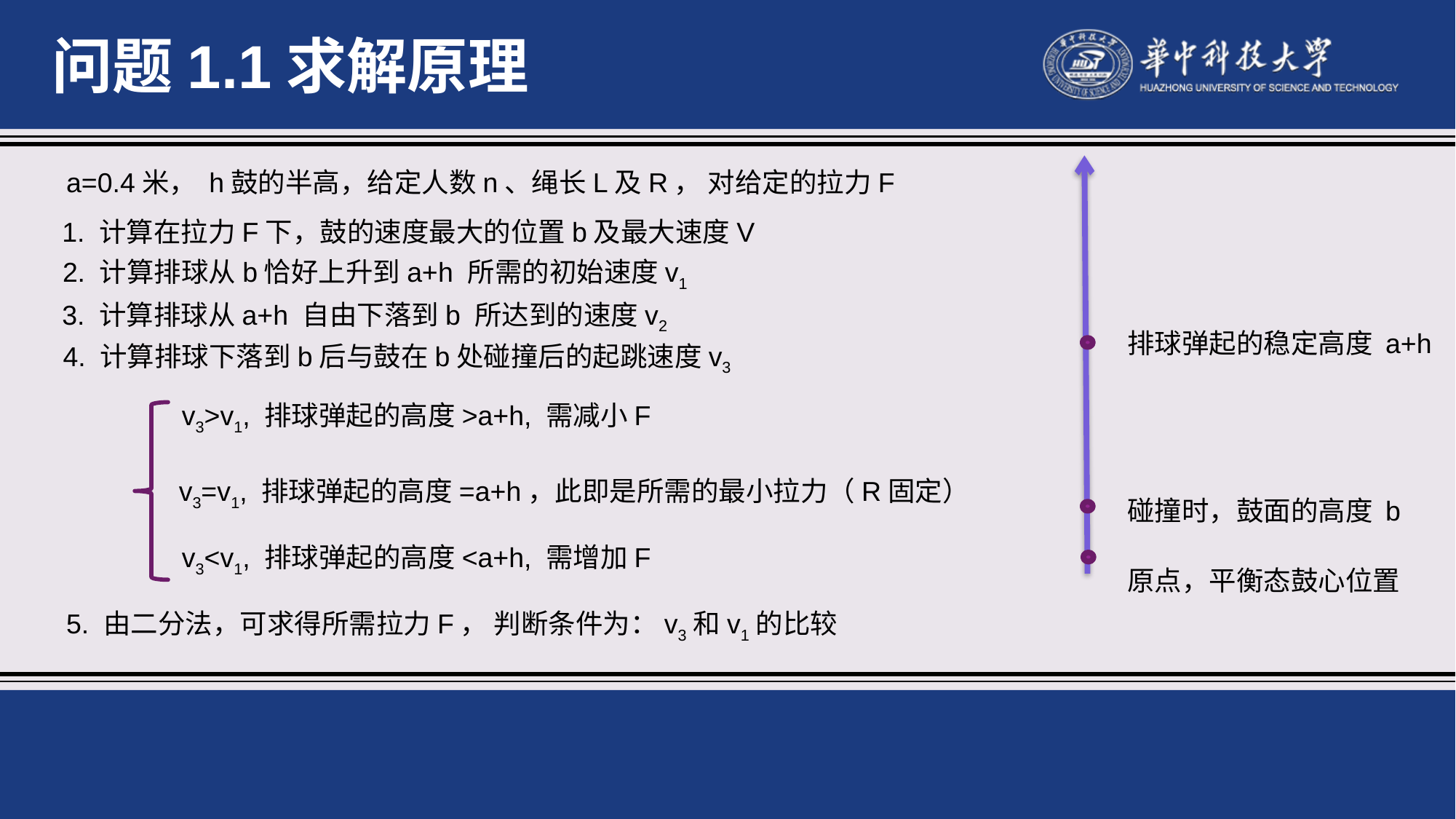

问题1.1求解原理
a=0.4米， h鼓的半高，给定人数n、绳长L及R， 对给定的拉力F
1. 计算在拉力F下，鼓的速度最大的位置b及最大速度V
2. 计算排球从b恰好上升到a+h 所需的初始速度v1
3. 计算排球从a+h 自由下落到b 所达到的速度v2
排球弹起的稳定高度 a+h
4. 计算排球下落到b后与鼓在b处碰撞后的起跳速度v3

v3>v1, 排球弹起的高度>a+h, 需减小F

v3=v1, 排球弹起的高度=a+h，此即是所需的最小拉力（R固定）
碰撞时，鼓面的高度 b

v3<v1, 排球弹起的高度<a+h, 需增加F

原点，平衡态鼓心位置
5. 由二分法，可求得所需拉力F， 判断条件为：v3和v1的比较